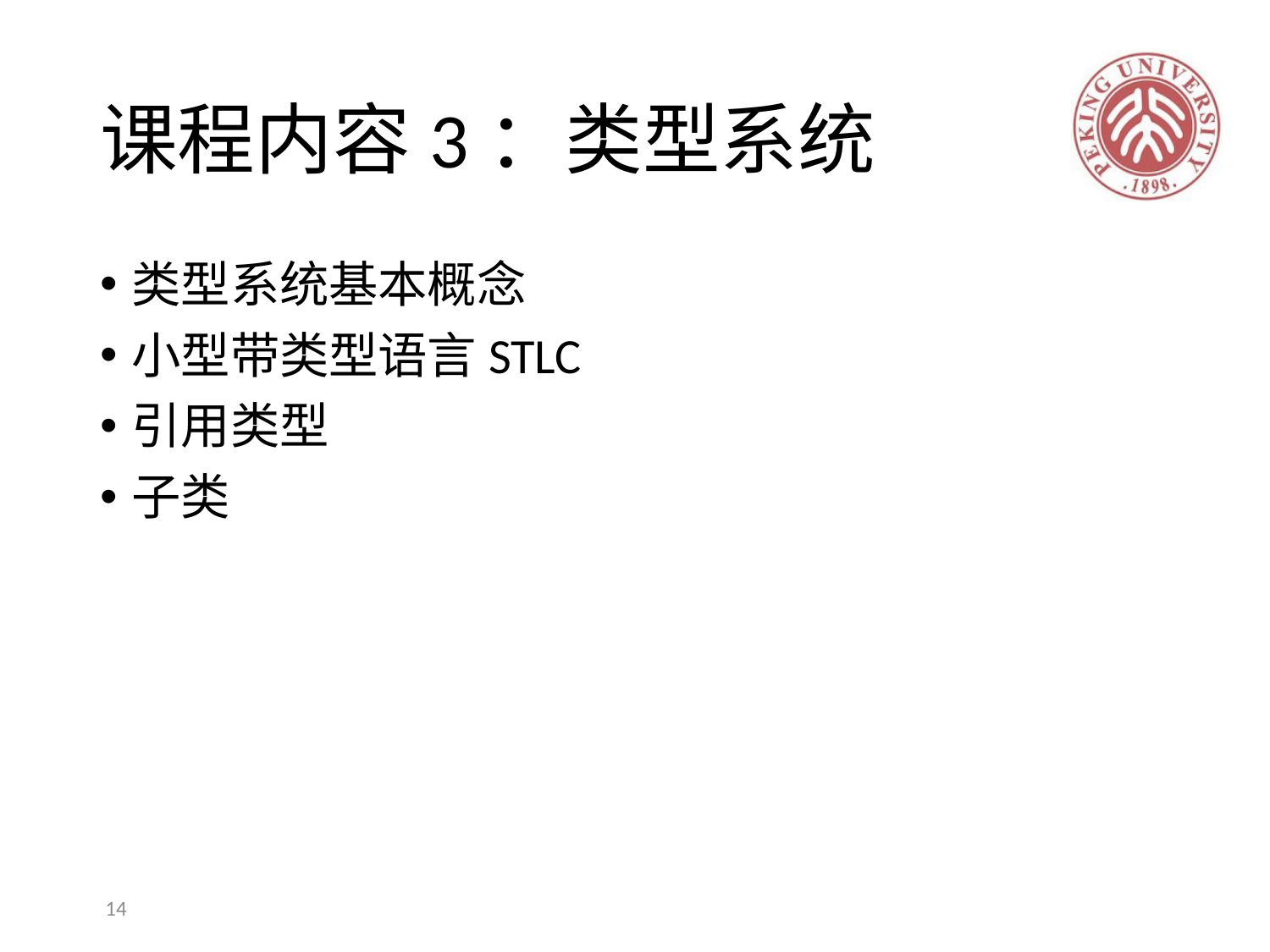

# 课程内容3：类型系统
类型系统基本概念
小型带类型语言STLC
引用类型
子类
14